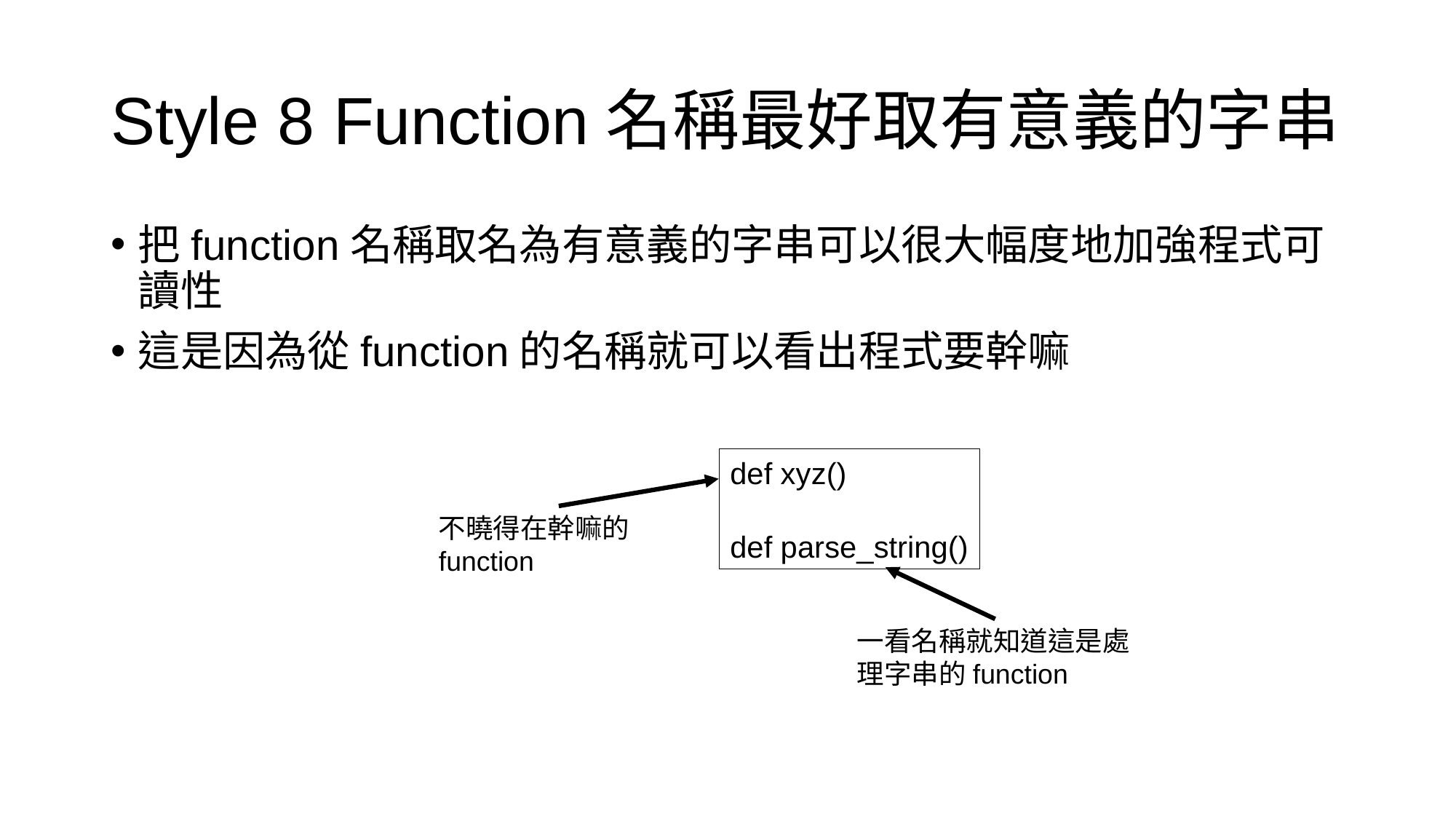

# Style 8 Function名稱最好取有意義的字串
把function名稱取名為有意義的字串可以很大幅度地加強程式可讀性
這是因為從function的名稱就可以看出程式要幹嘛
def xyz()

def parse_string()
不曉得在幹嘛的function
一看名稱就知道這是處理字串的function